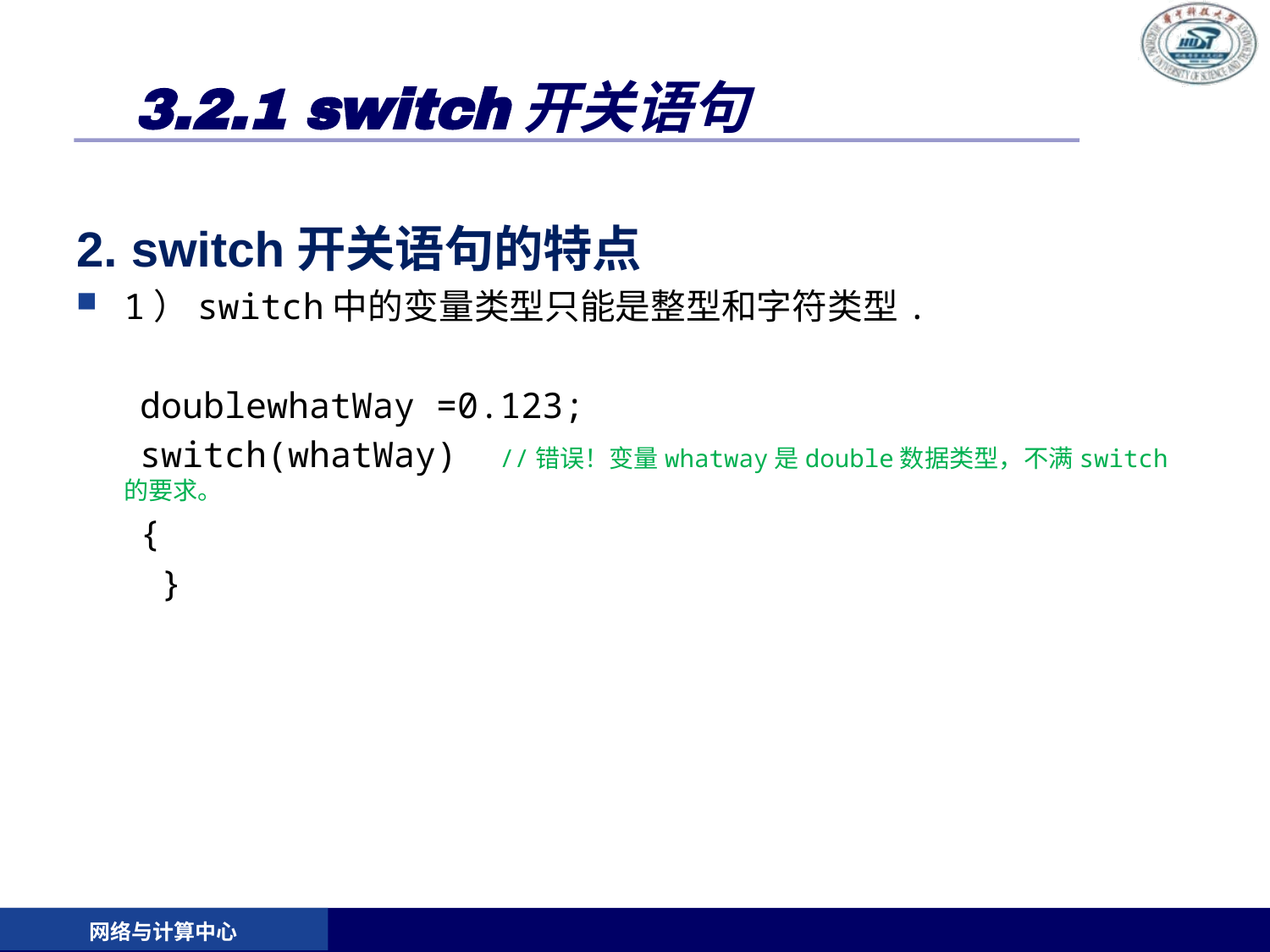

# 3.2.1 switch开关语句
2. switch开关语句的特点
1）switch中的变量类型只能是整型和字符类型.

   doublewhatWay =0.123;
   switch(whatWay)  //错误！变量whatway是double数据类型，不满switch的要求。
   {
    }

网络与计算中心